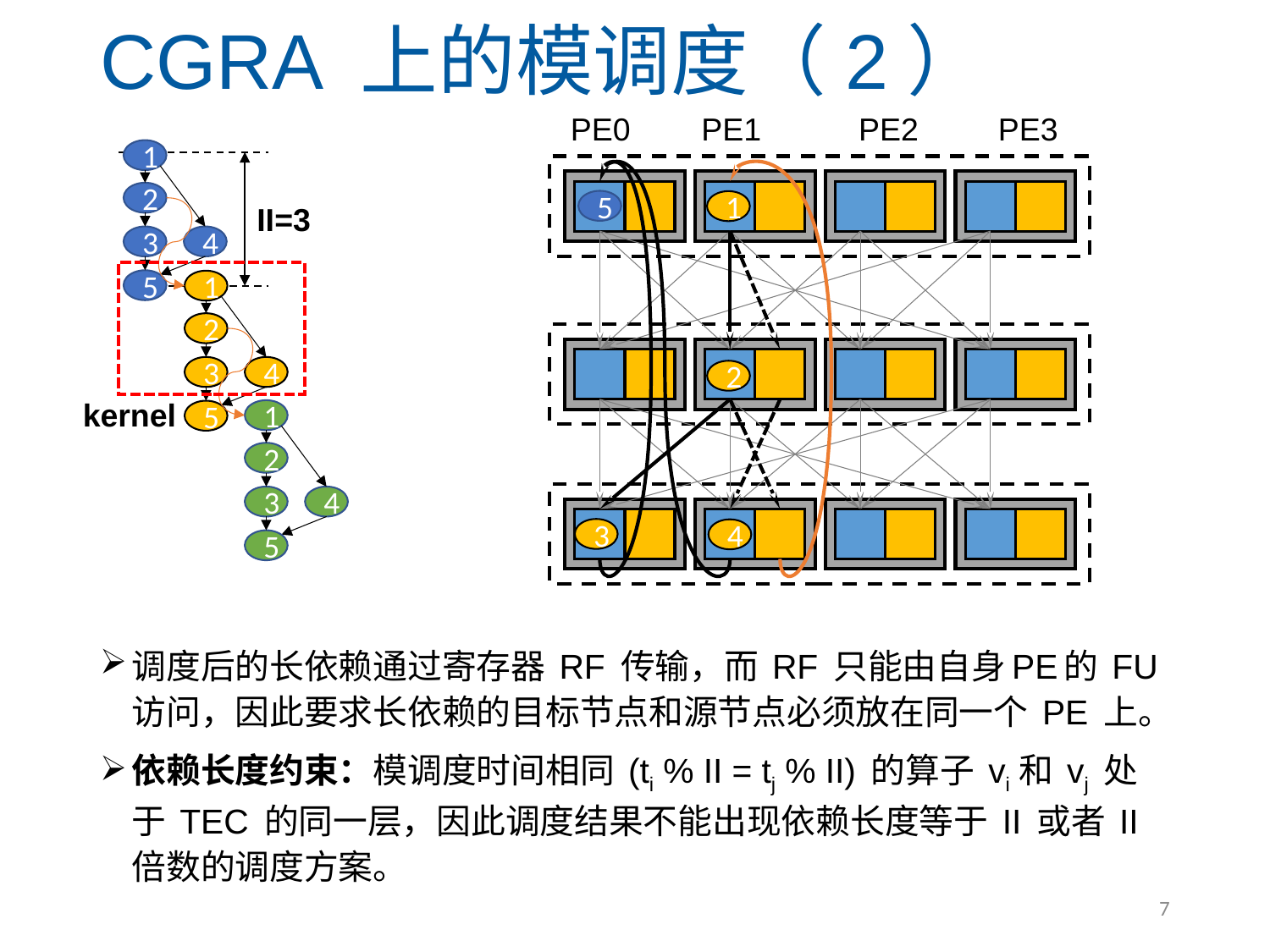

# CGRA 上的模调度（2）
PE0        PE1           PE2         PE3
1

2
5
1
II=3
3
4

5
1
2

3
4
2
kernel
1
5
2

3
4
3
4
5
调度后的长依赖通过寄存器 RF 传输，而 RF 只能由自身PE的 FU 访问，因此要求长依赖的目标节点和源节点必须放在同一个 PE 上。
依赖长度约束：模调度时间相同 (ti % II = tj % II) 的算子 vi 和 vj 处于 TEC 的同一层，因此调度结果不能出现依赖长度等于 II 或者 II 倍数的调度方案。
7